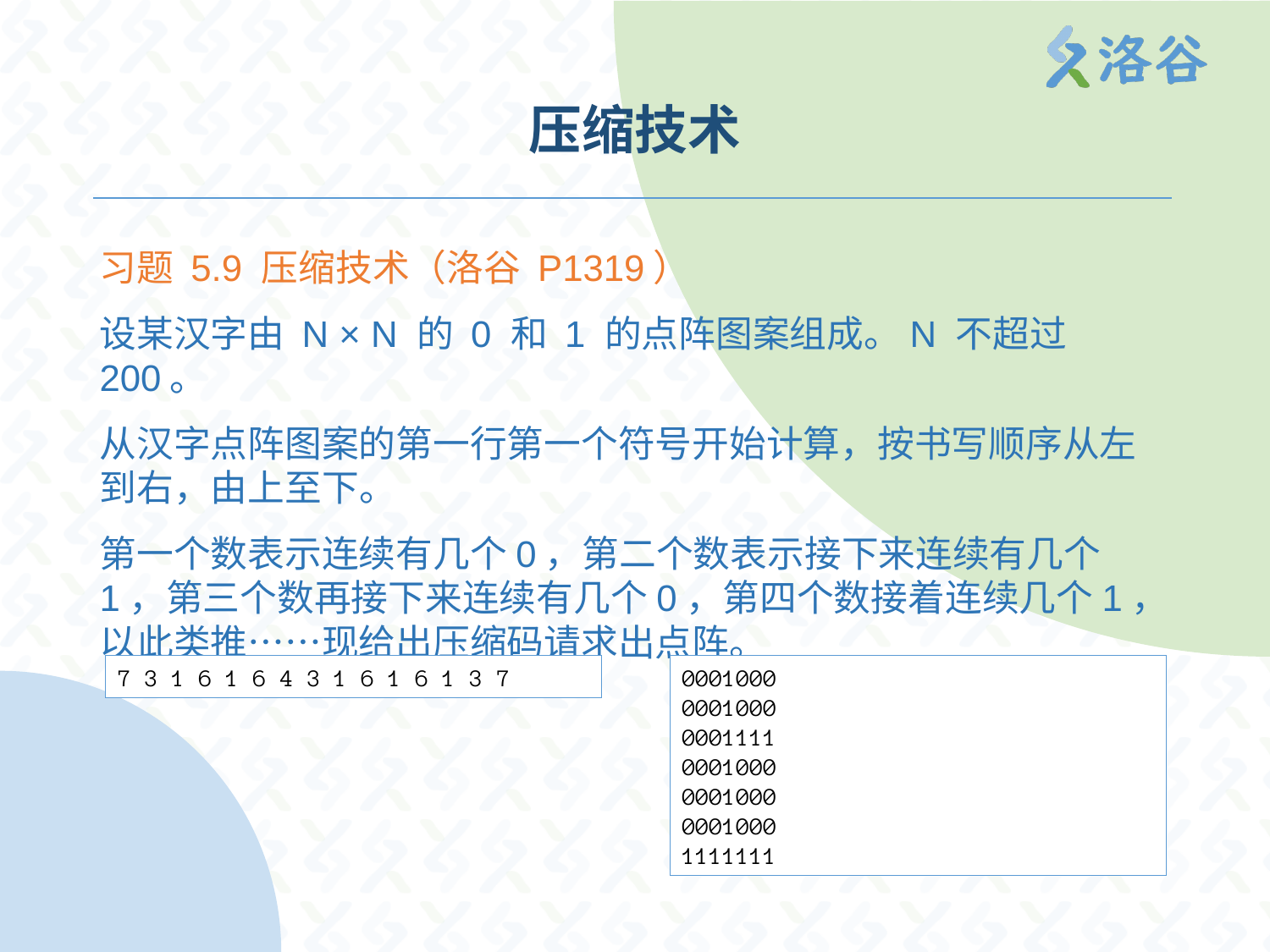

# 压缩技术
习题 5.9 压缩技术（洛谷 P1319）
设某汉字由 N × N 的 0 和 1 的点阵图案组成。N 不超过 200。
从汉字点阵图案的第一行第一个符号开始计算，按书写顺序从左到右，由上至下。
第一个数表示连续有几个0，第二个数表示接下来连续有几个1，第三个数再接下来连续有几个0，第四个数接着连续几个1，以此类推……现给出压缩码请求出点阵。
7 3 1 6 1 6 4 3 1 6 1 6 1 3 7
0001000
0001000
0001111
0001000
0001000
0001000
1111111